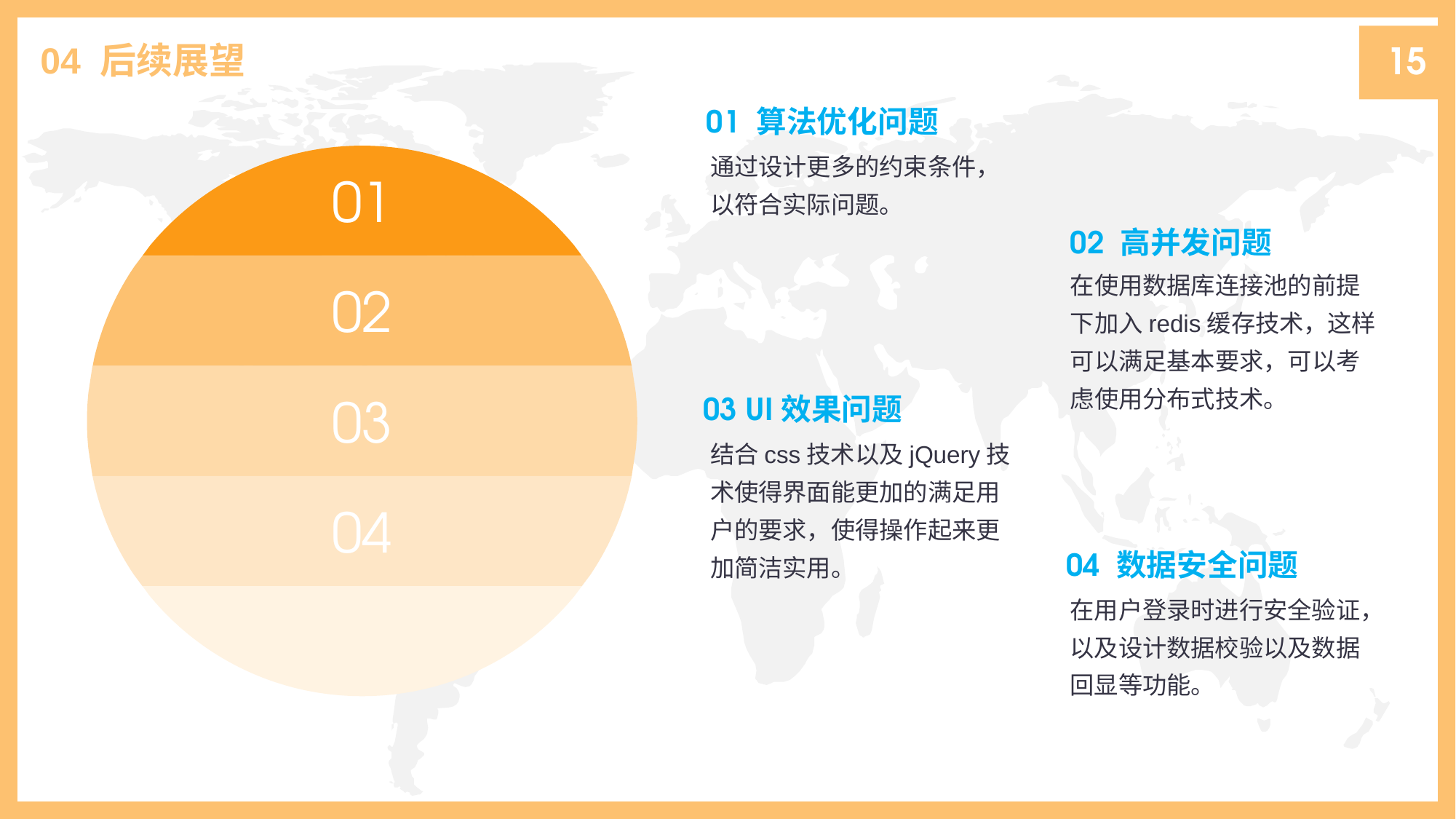

15
04 后续展望
01 算法优化问题
通过设计更多的约束条件，以符合实际问题。
01
02 高并发问题
在使用数据库连接池的前提下加入redis缓存技术，这样可以满足基本要求，可以考虑使用分布式技术。
02
03
03 UI效果问题
结合css技术以及jQuery技术使得界面能更加的满足用户的要求，使得操作起来更加简洁实用。
04
04 数据安全问题
在用户登录时进行安全验证，以及设计数据校验以及数据回显等功能。